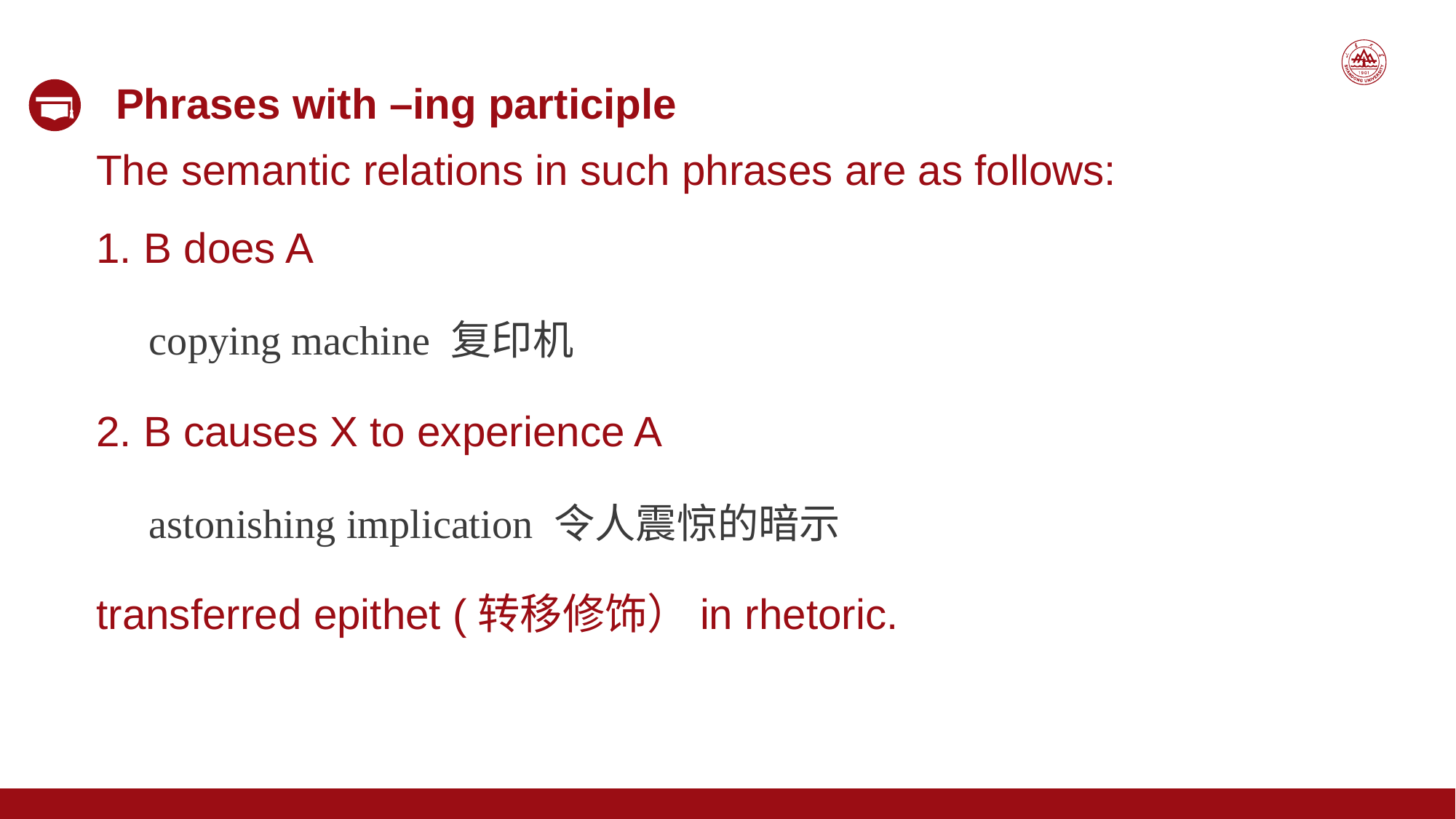

Phrases with –ing participle
The semantic relations in such phrases are as follows:
1. B does A
     copying machine 复印机
2. B causes X to experience A
     astonishing implication 令人震惊的暗示
transferred epithet (转移修饰）in rhetoric.